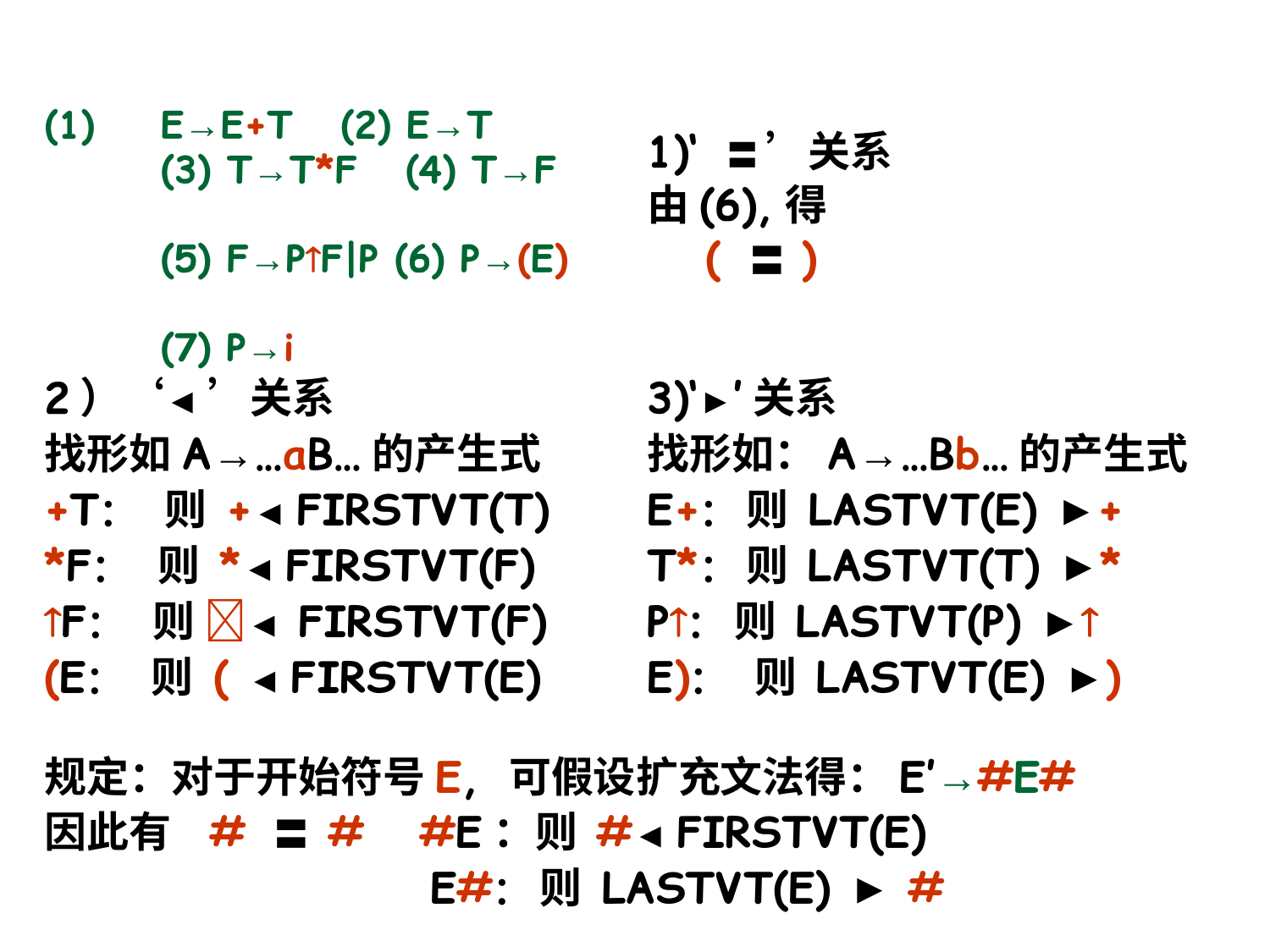

# E→E+T   (2) E→T (3) T→T*F   (4) T→F (5) F→P↑F|P (6) P→(E) (7) P→i
1)‘ 〓 ’关系
由(6),得
     ( 〓 )
2）‘◄ ’关系
找形如A→…aB…的产生式
+T:  则 +◄ FIRSTVT(T)
*F:  则 *◄ FIRSTVT(F)
↑F:  则 ↑◄ FIRSTVT(F)
(E:  则 ( ◄ FIRSTVT(E)
3)‘►’关系
找形如：A→…Bb…的产生式
E+: 则 LASTVT(E) ►+
T*: 则 LASTVT(T) ►*
P↑: 则 LASTVT(P) ►↑
E):  则 LASTVT(E) ►)
规定：对于开始符号E, 可假设扩充文法得：E’→#E#
因此有   # 〓 #   #E：则 #◄ FIRSTVT(E)
                     E#: 则 LASTVT(E) ► #